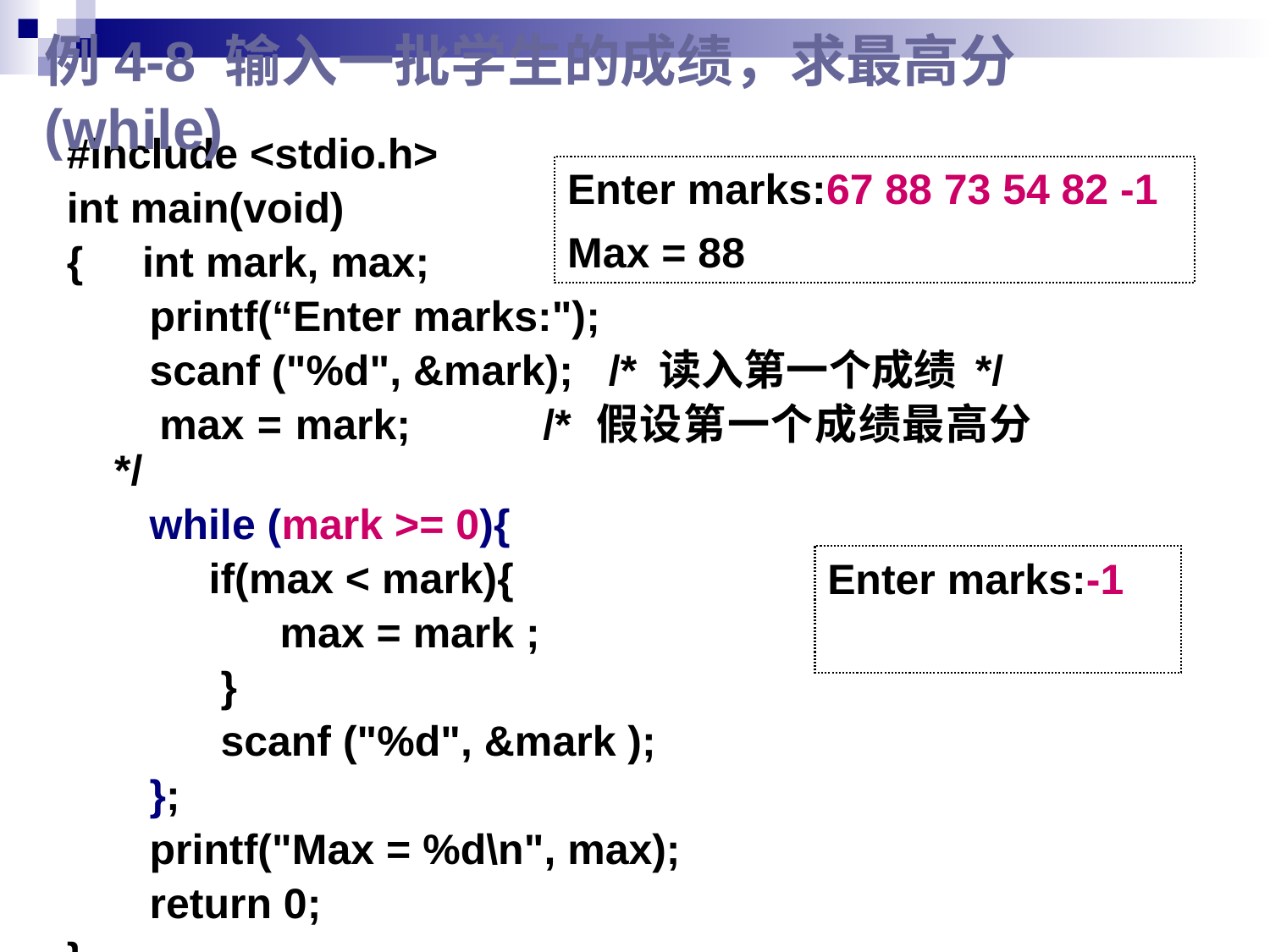

# 例4-8 输入一批学生的成绩，求最高分(while)
#include <stdio.h>
int main(void)
{     int mark, max;
       printf(“Enter marks:");
       scanf ("%d", &mark);   /* 读入第一个成绩 */
       max = mark;          /* 假设第一个成绩最高分 */
       while (mark >= 0){
            if(max < mark){
                  max = mark ;
             }
             scanf ("%d", &mark );
       };
       printf("Max = %d\n", max);
       return 0;
}
Enter marks:67 88 73 54 82 -1
Max = 88
Enter marks:-1